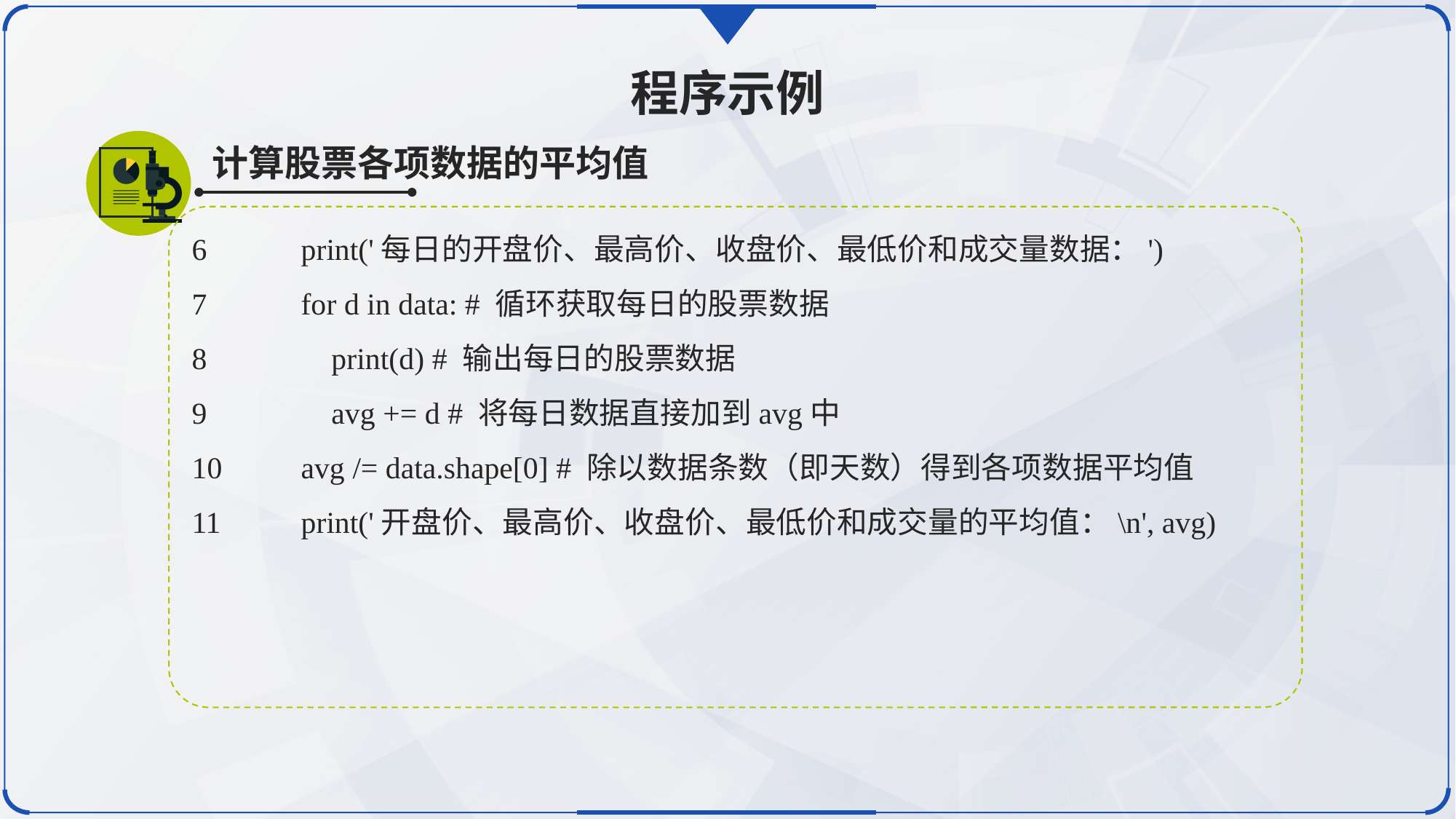

程序示例

计算股票各项数据的平均值

6	print('每日的开盘价、最高价、收盘价、最低价和成交量数据：')
7	for d in data: # 循环获取每日的股票数据
8	    print(d) # 输出每日的股票数据
9	    avg += d # 将每日数据直接加到avg中
10	avg /= data.shape[0] # 除以数据条数（即天数）得到各项数据平均值
11	print('开盘价、最高价、收盘价、最低价和成交量的平均值：\n', avg)